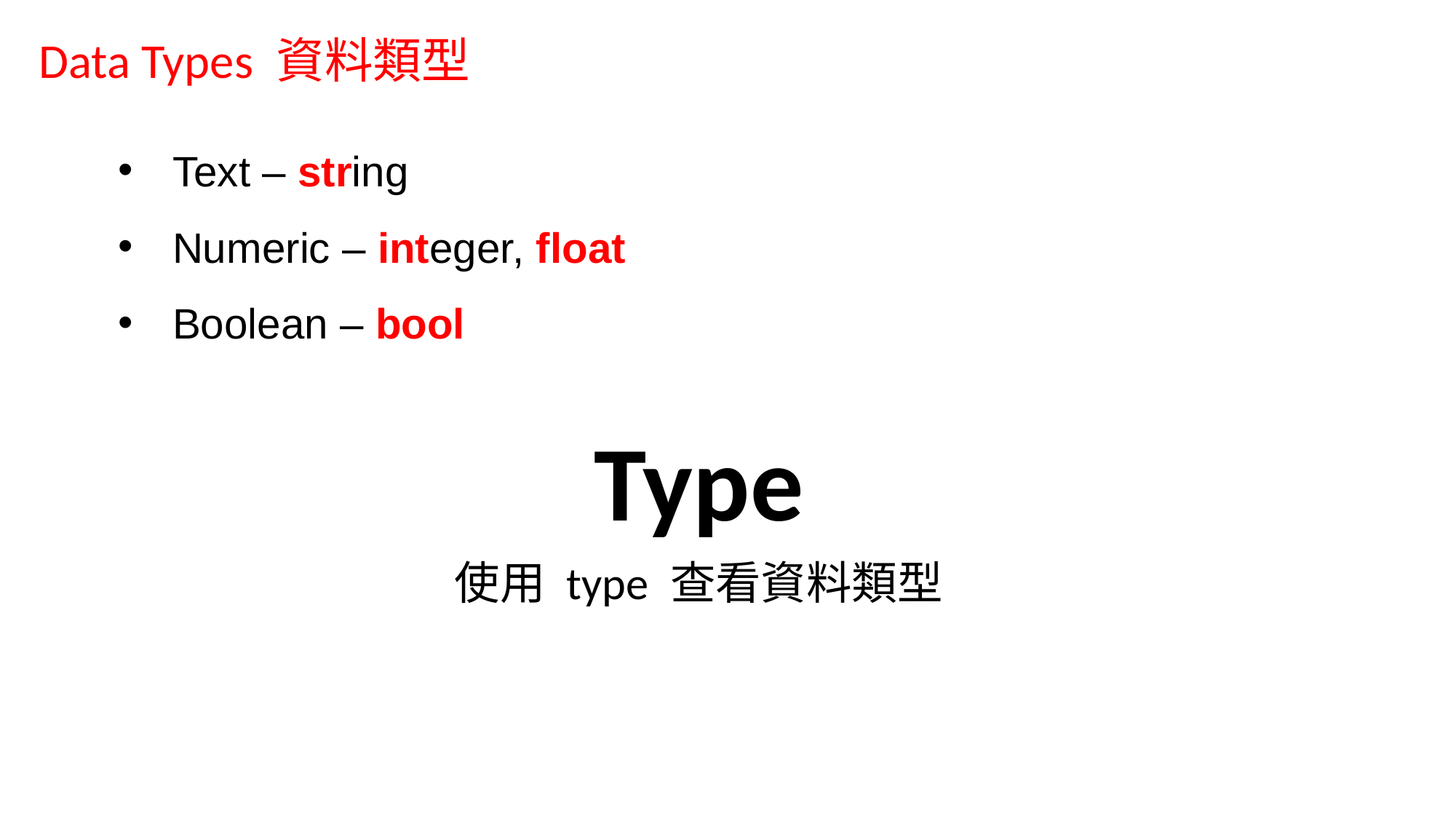

Data Types 資料類型
Text – string
Numeric – integer, float
Boolean – bool
Type
使用 type 查看資料類型